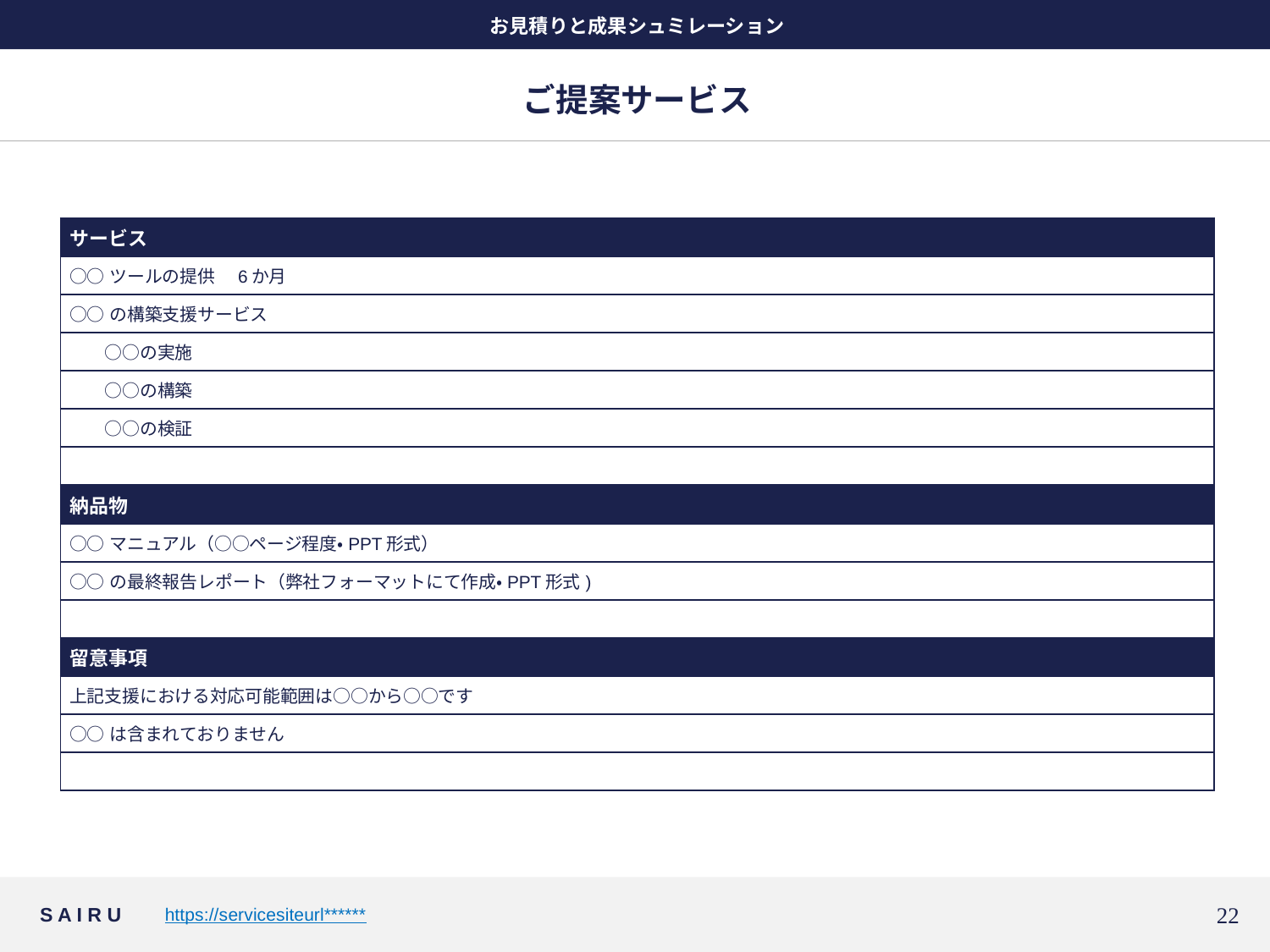

お見積りと成果シュミレーション
# ご提案サービス
| サービス |
| --- |
| ○○ツールの提供　6か月 |
| ○○の構築支援サービス |
| ○○の実施 |
| ○○の構築 |
| ○○の検証 |
|  |
| 納品物 |
| ○○マニュアル（○○ページ程度・PPT形式） |
| ○○の最終報告レポート（弊社フォーマットにて作成・PPT形式) |
|  |
| 留意事項 |
| 上記支援における対応可能範囲は○○から○○です |
| ○○は含まれておりません |
|  |
22